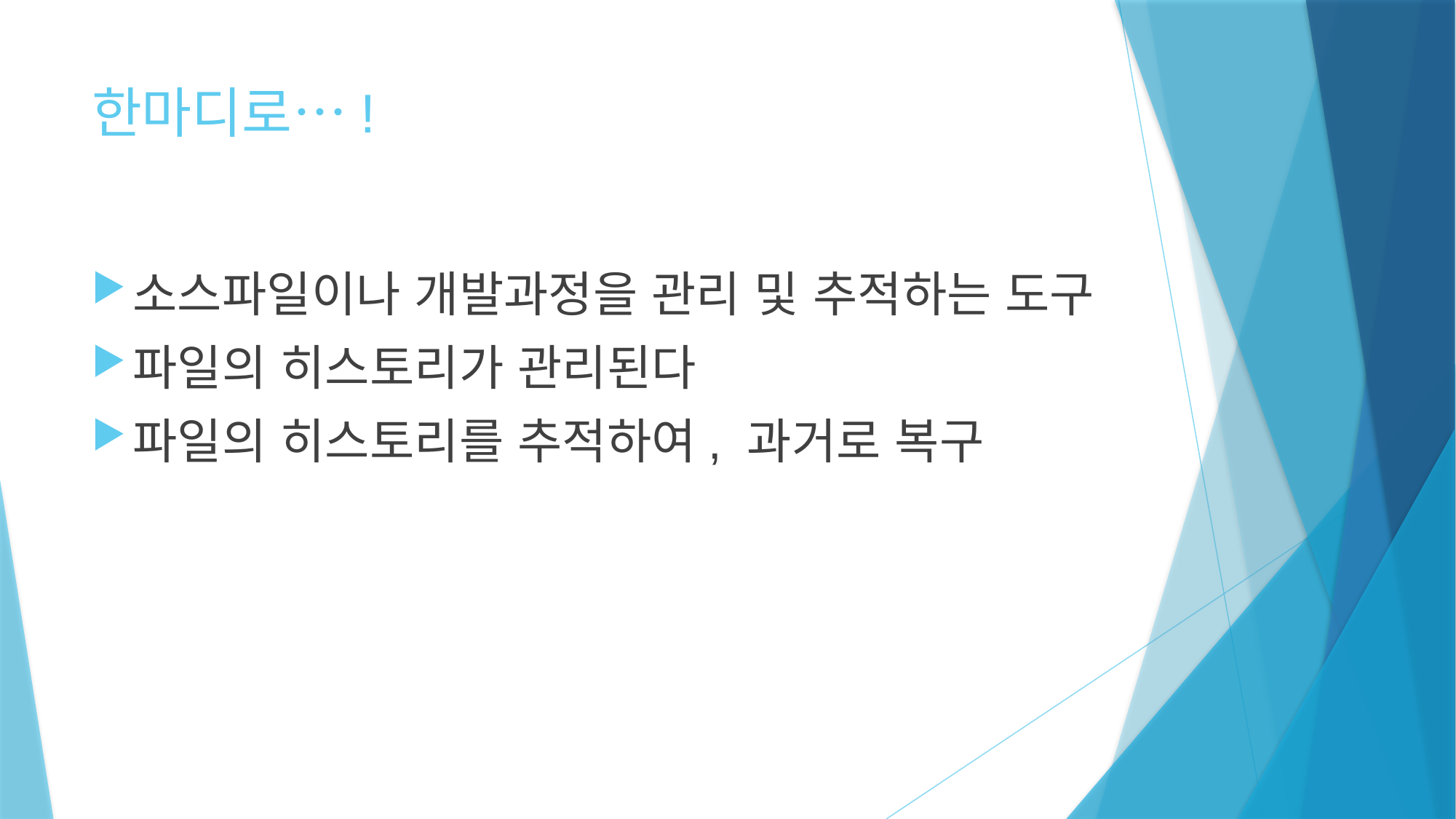

# 한마디로…!
소스파일이나 개발과정을 관리 및 추적하는 도구
파일의 히스토리가 관리된다
파일의 히스토리를 추적하여, 과거로 복구